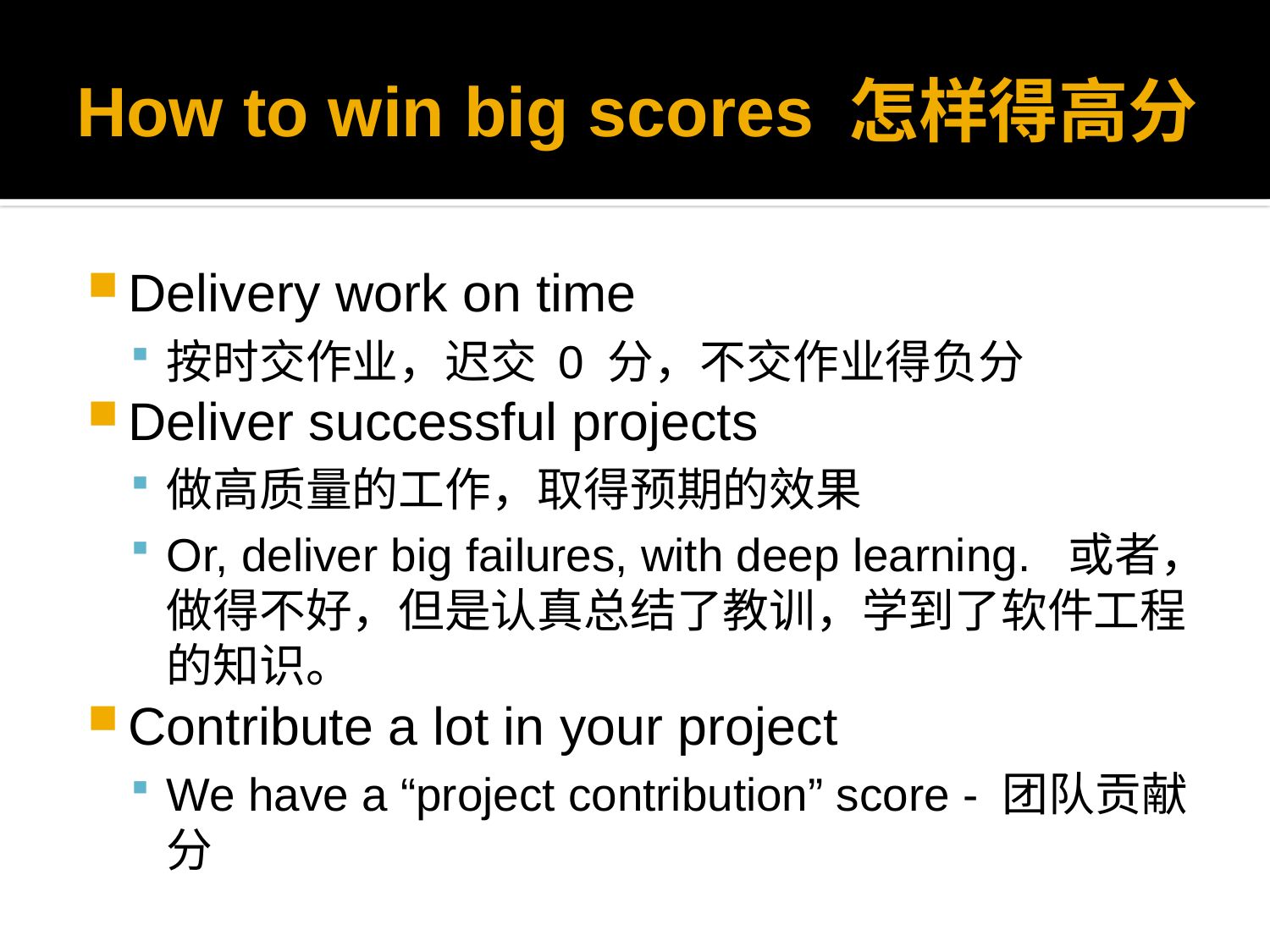

# How to win big scores 怎样得高分
Delivery work on time
按时交作业，迟交 0 分，不交作业得负分
Deliver successful projects
做高质量的工作，取得预期的效果
Or, deliver big failures, with deep learning.  或者，做得不好，但是认真总结了教训，学到了软件工程的知识。
Contribute a lot in your project
We have a “project contribution” score - 团队贡献分